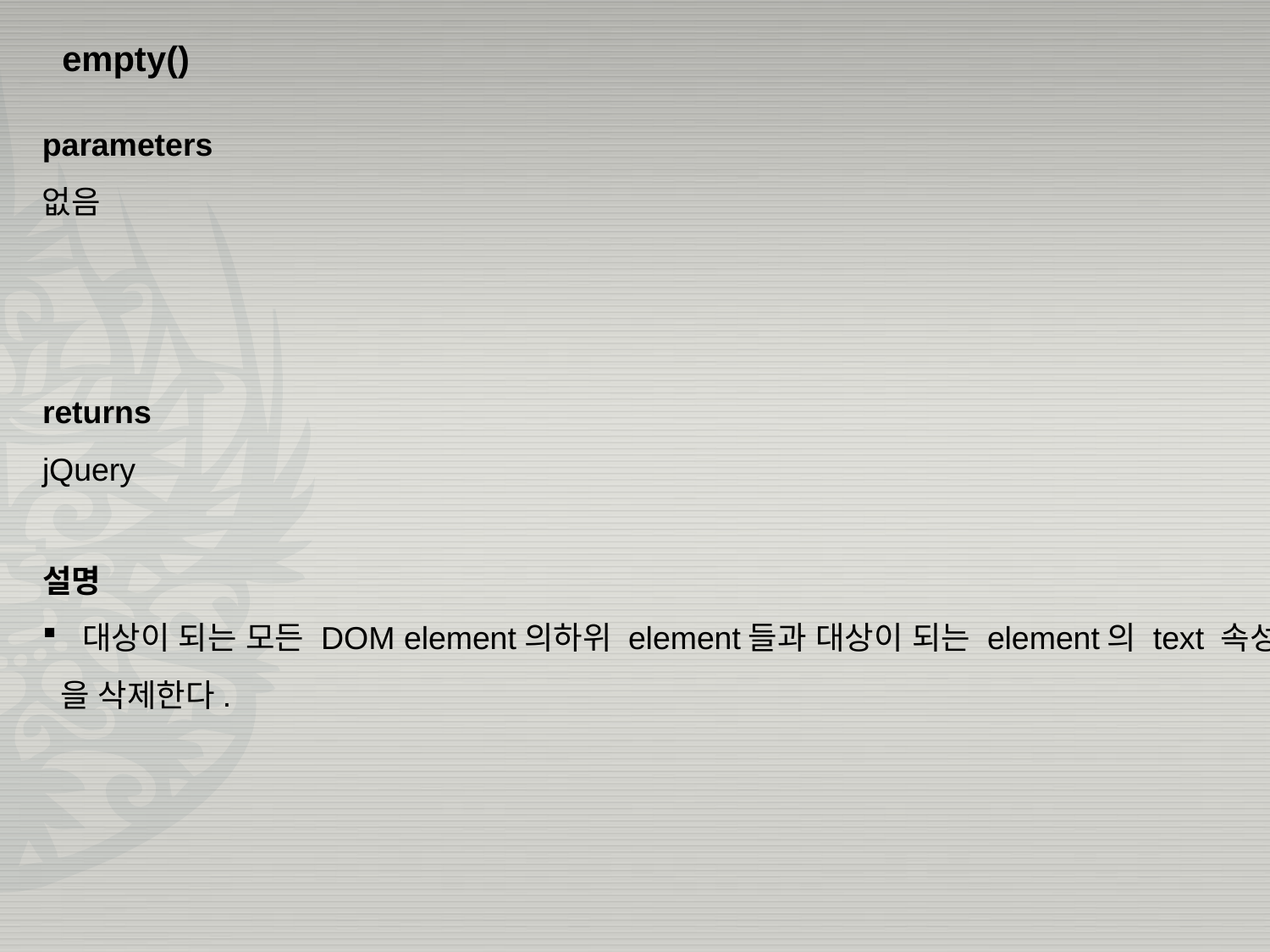

empty()
parameters
없음
returns
jQuery
설명
  대상이 되는 모든 DOM element의하위 element들과 대상이 되는 element의 text 속성 값
  을 삭제한다.